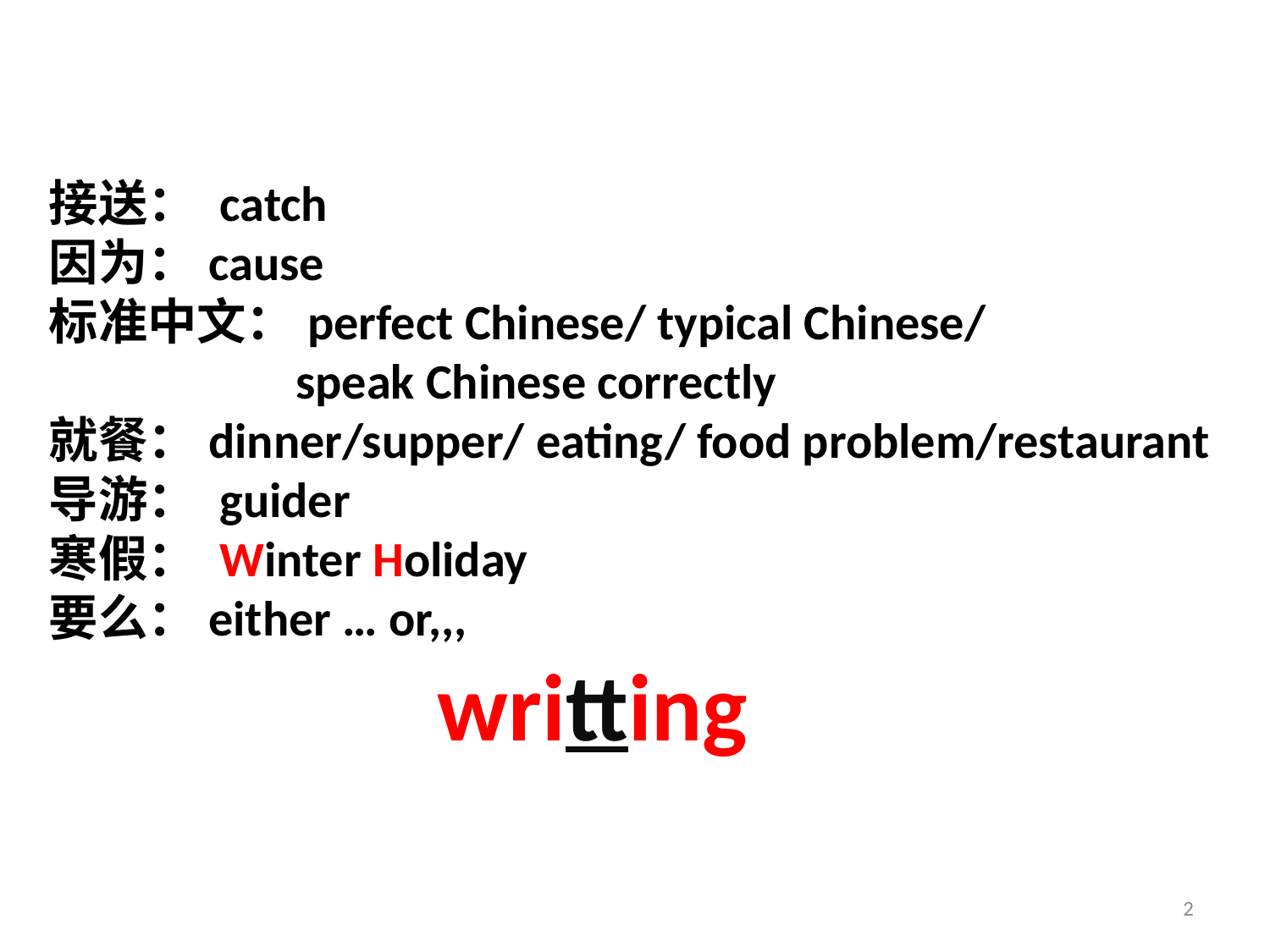

接送： catch
因为：cause
标准中文：perfect Chinese/ typical Chinese/
                      speak Chinese correctly
就餐：dinner/supper/ eating/ food problem/restaurant
导游： guider
寒假： Winter Holiday
要么：either … or,,,
                  writting

2